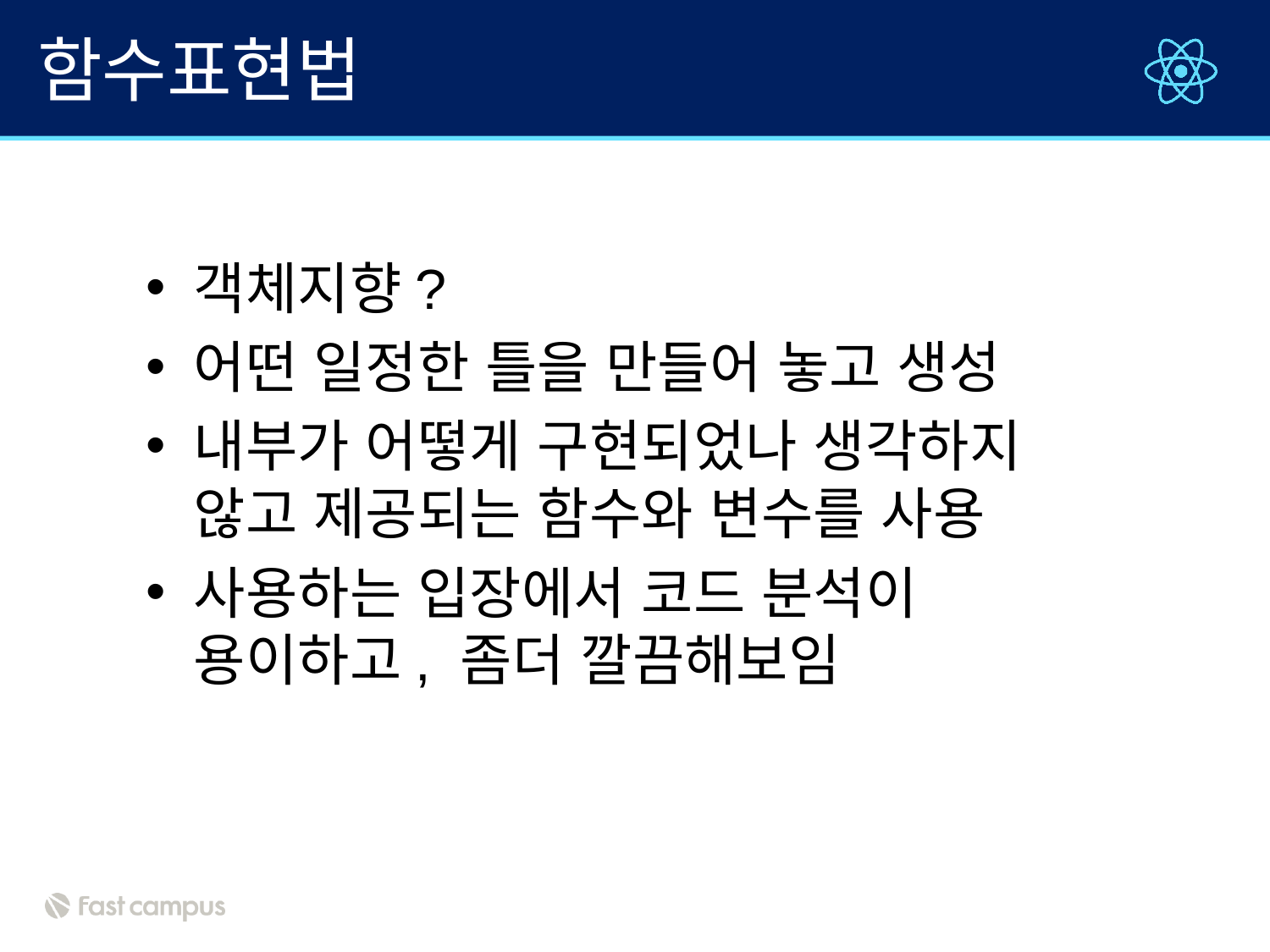

# 함수표현법
객체지향?
어떤 일정한 틀을 만들어 놓고 생성
내부가 어떻게 구현되었나 생각하지 않고 제공되는 함수와 변수를 사용
사용하는 입장에서 코드 분석이 용이하고, 좀더 깔끔해보임